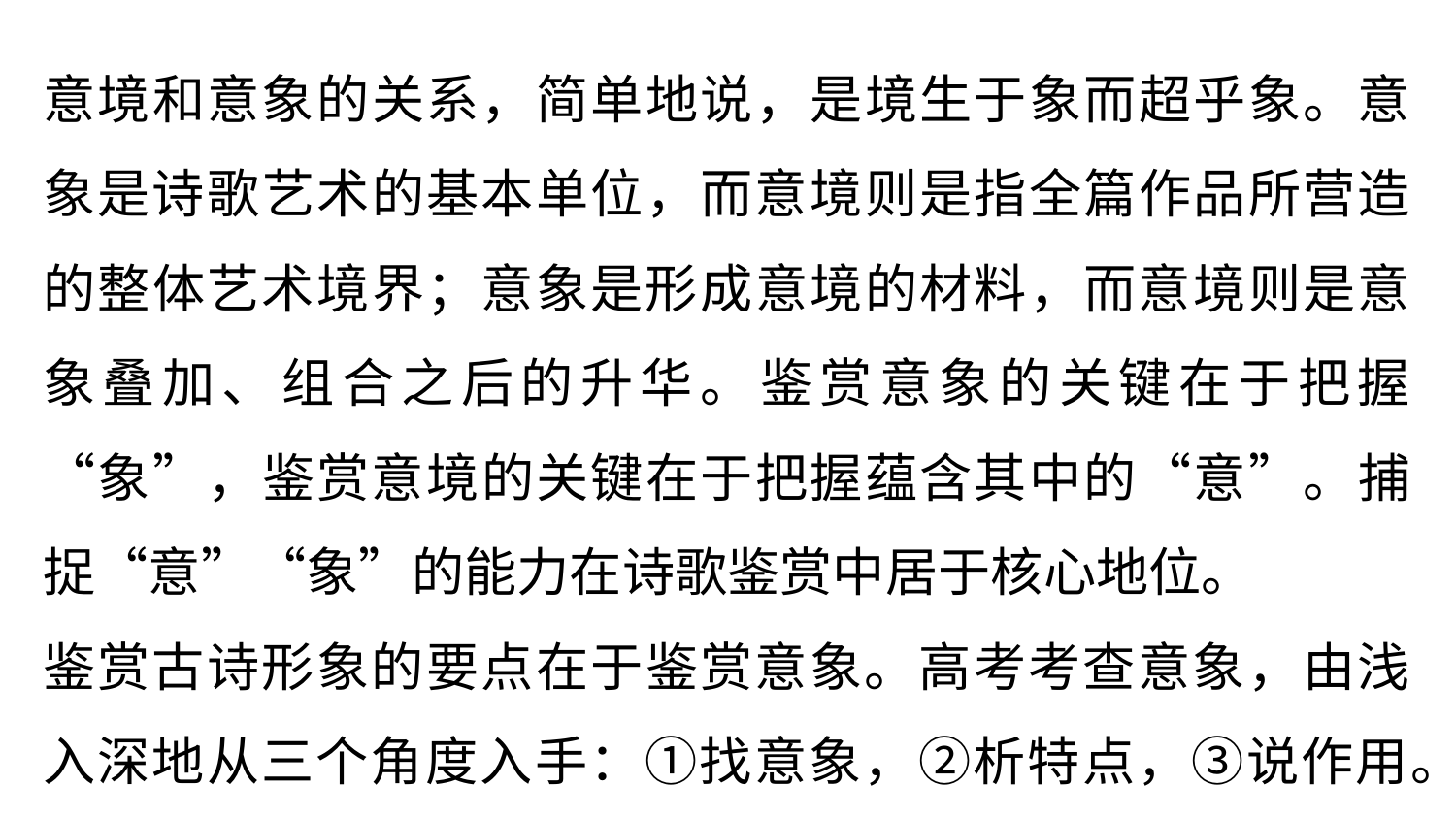

意境和意象的关系，简单地说，是境生于象而超乎象。意象是诗歌艺术的基本单位，而意境则是指全篇作品所营造的整体艺术境界；意象是形成意境的材料，而意境则是意象叠加、组合之后的升华。鉴赏意象的关键在于把握“象”，鉴赏意境的关键在于把握蕴含其中的“意”。捕捉“意”“象”的能力在诗歌鉴赏中居于核心地位。
鉴赏古诗形象的要点在于鉴赏意象。高考考查意象，由浅入深地从三个角度入手：①找意象，②析特点，③说作用。